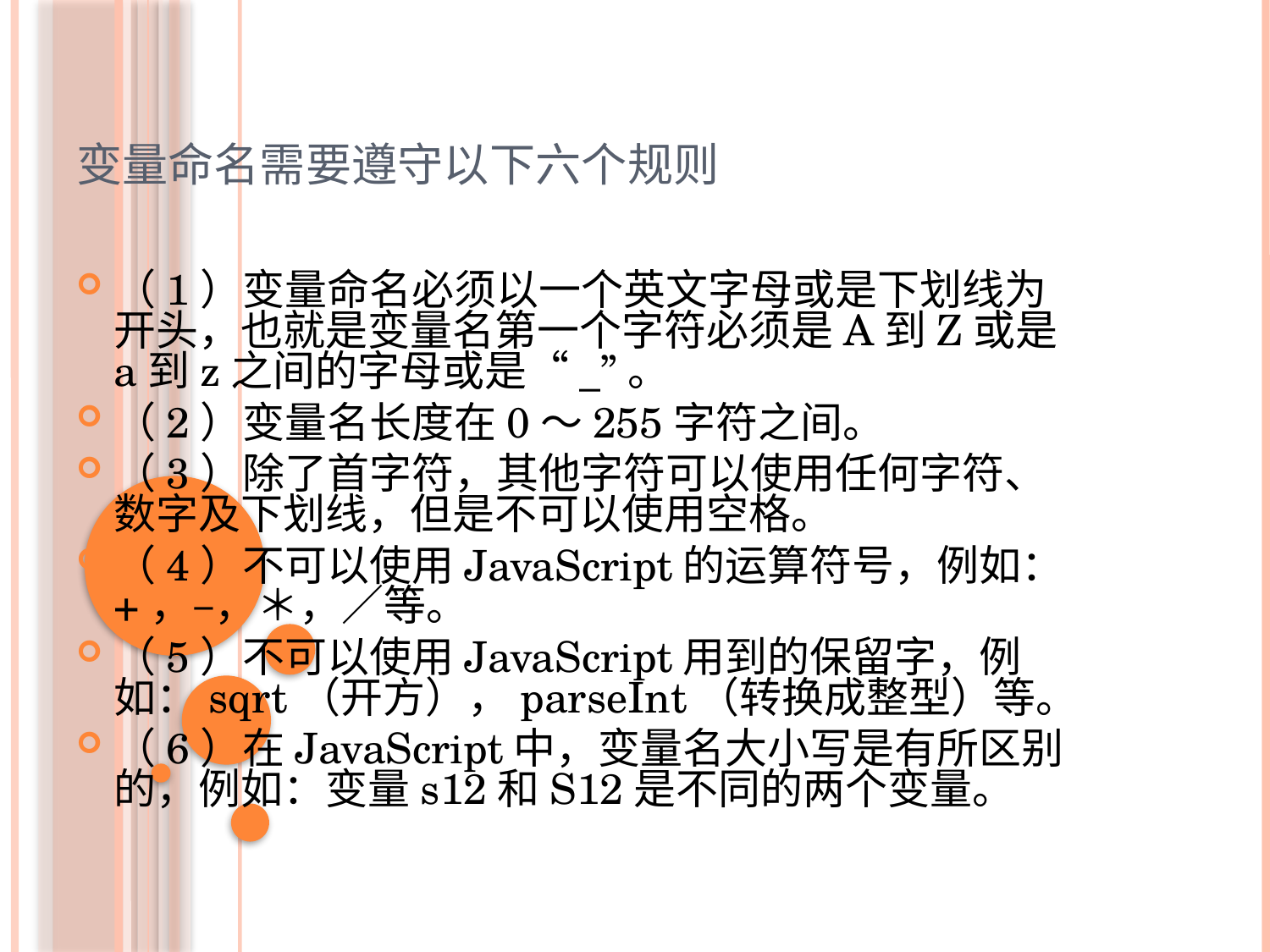

变量命名需要遵守以下六个规则

（1）变量命名必须以一个英文字母或是下划线为开头，也就是变量名第一个字符必须是A到Z或是a到z之间的字母或是“_”。
（2）变量名长度在0～255字符之间。
（3）除了首字符，其他字符可以使用任何字符、数字及下划线，但是不可以使用空格。
（4）不可以使用JavaScript的运算符号，例如：+，–，＊，／等。
（5）不可以使用JavaScript用到的保留字，例如：sqrt（开方），parseInt（转换成整型）等。
（6）在JavaScript中，变量名大小写是有所区别的，例如：变量s12和S12是不同的两个变量。